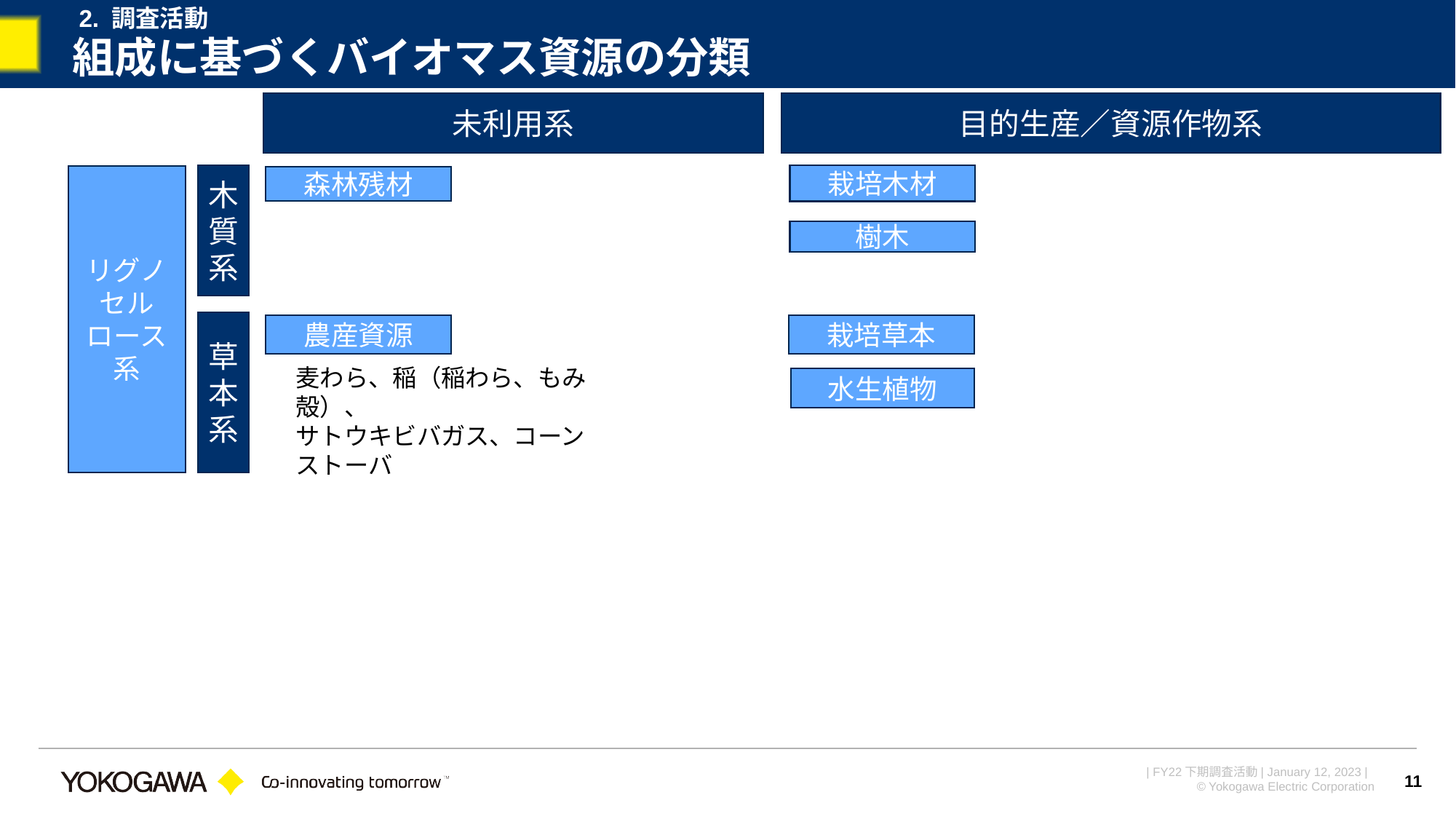

2. 調査活動
組成に基づくバイオマス資源の分類
未利用系
目的生産／資源作物系
栽培木材
木質系
リグノセルロース系
森林残材
樹木
草本系
栽培草本
農産資源
麦わら、稲（稲わら、もみ殻）、
サトウキビバガス、コーンストーバ
水生植物
11